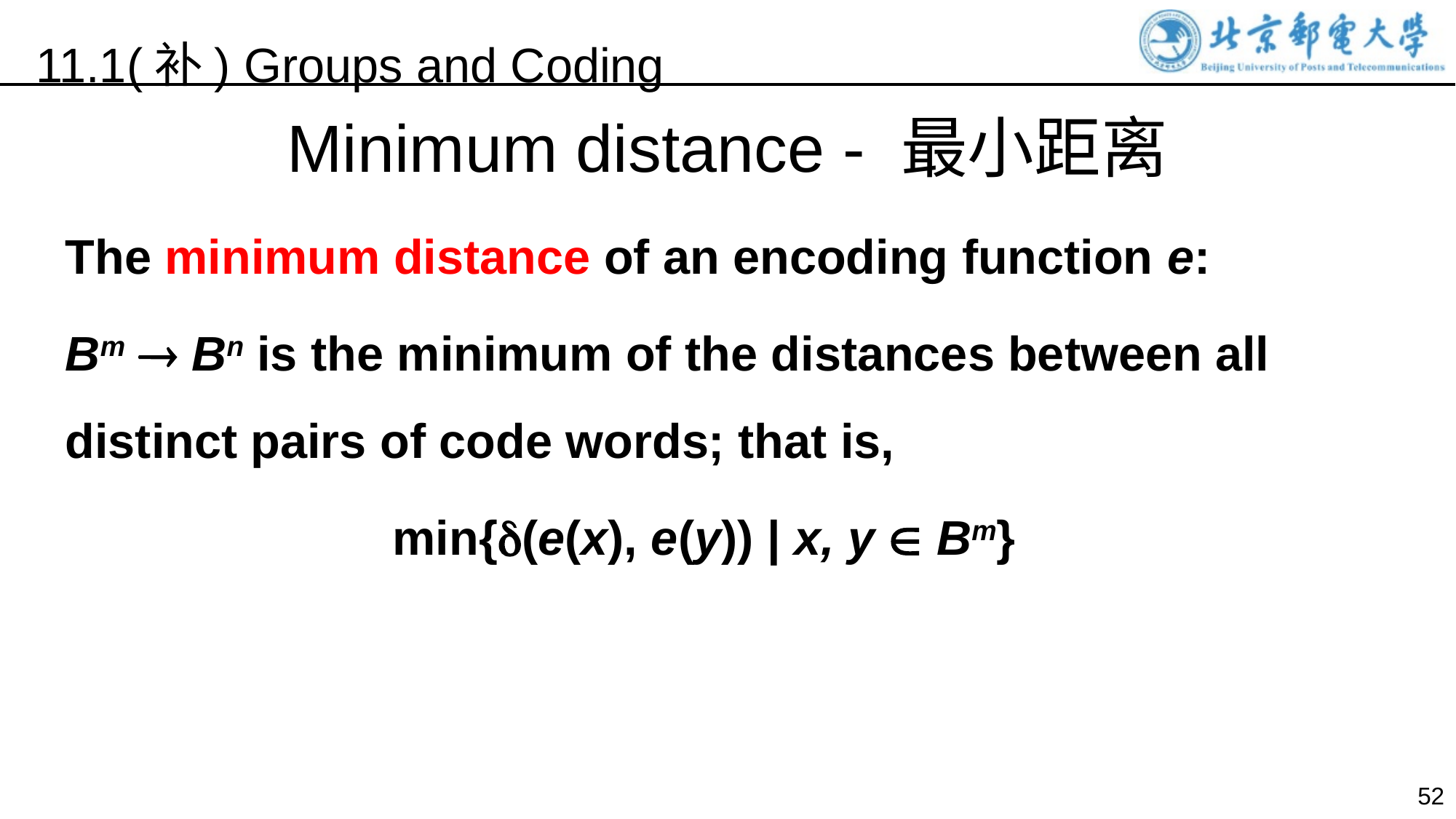

11.1(补) Groups and Coding
Minimum distance - 最小距离
The minimum distance of an encoding function e:
Bm → Bn is the minimum of the distances between all distinct pairs of code words; that is,
			min{δ(e(x), e(y)) | x, y ∈ Bm}